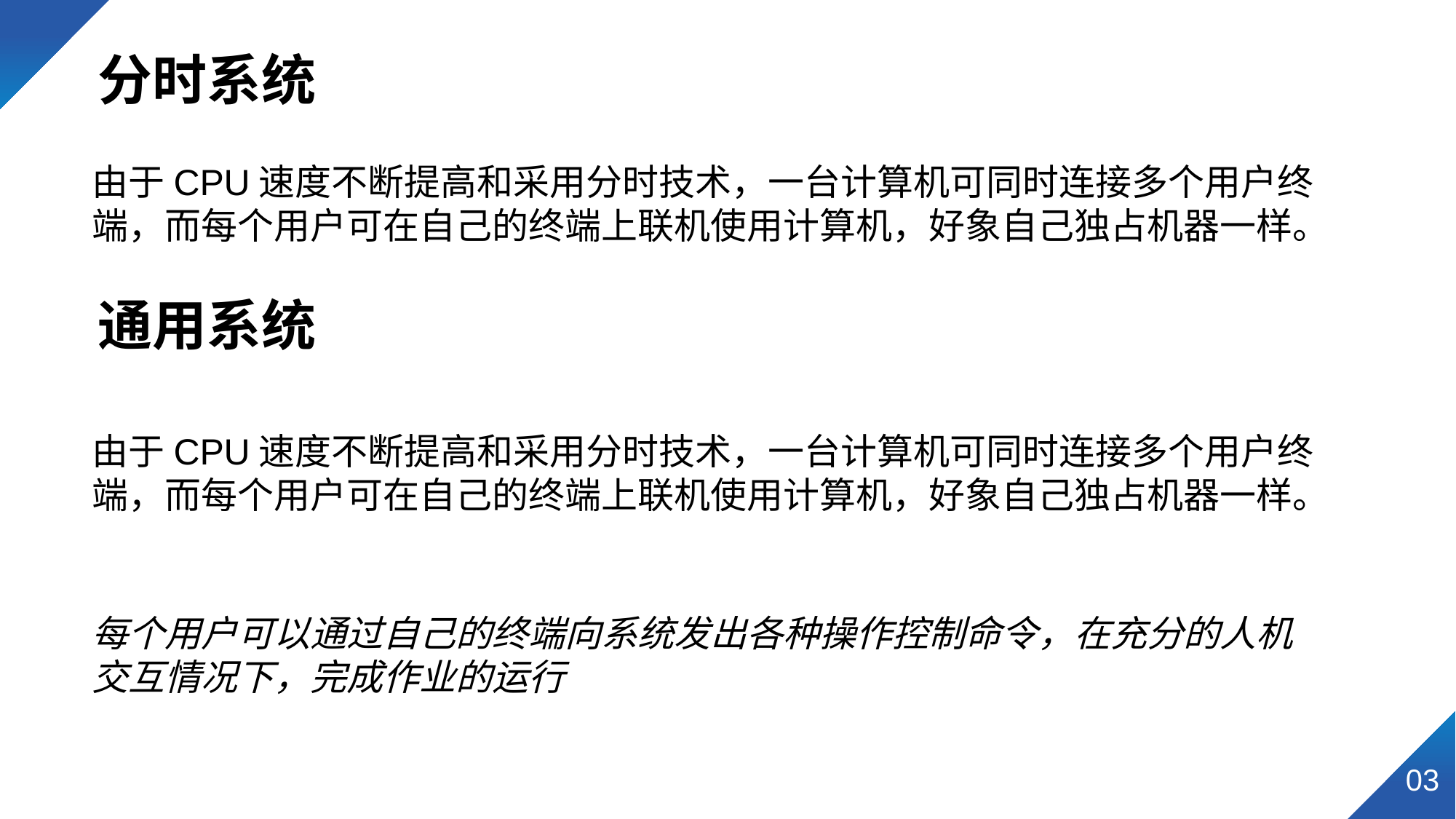

分时系统
由于CPU速度不断提高和采用分时技术，一台计算机可同时连接多个用户终端，而每个用户可在自己的终端上联机使用计算机，好象自己独占机器一样。
通用系统
由于CPU速度不断提高和采用分时技术，一台计算机可同时连接多个用户终端，而每个用户可在自己的终端上联机使用计算机，好象自己独占机器一样。
每个用户可以通过自己的终端向系统发出各种操作控制命令，在充分的人机交互情况下，完成作业的运行
03